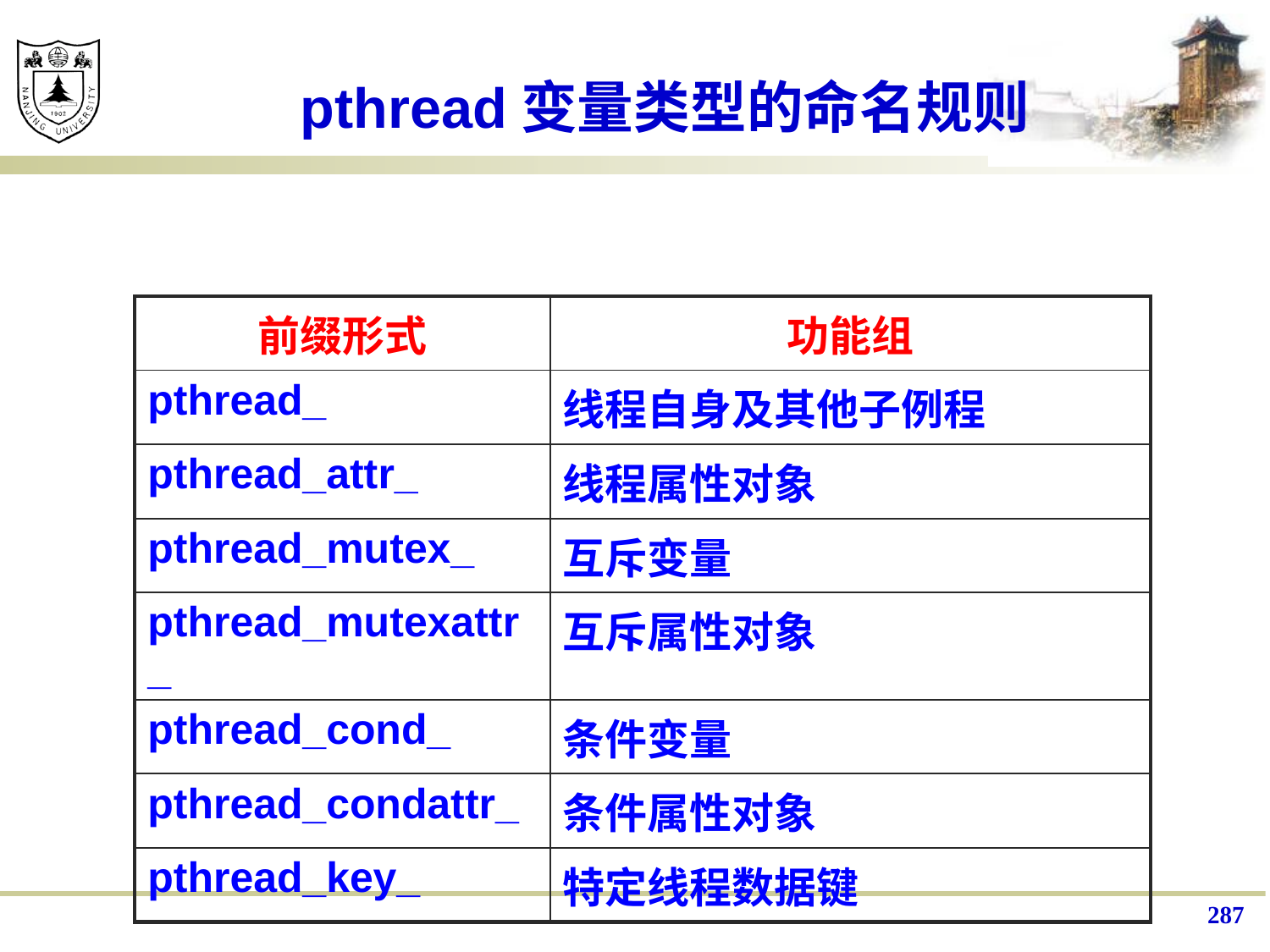

# pthread变量类型的命名规则
| 前缀形式 | 功能组 |
| --- | --- |
| pthread\_ | 线程自身及其他子例程 |
| pthread\_attr\_ | 线程属性对象 |
| pthread\_mutex\_ | 互斥变量 |
| pthread\_mutexattr\_ | 互斥属性对象 |
| pthread\_cond\_ | 条件变量 |
| pthread\_condattr\_ | 条件属性对象 |
| pthread\_key\_ | 特定线程数据键 |
287